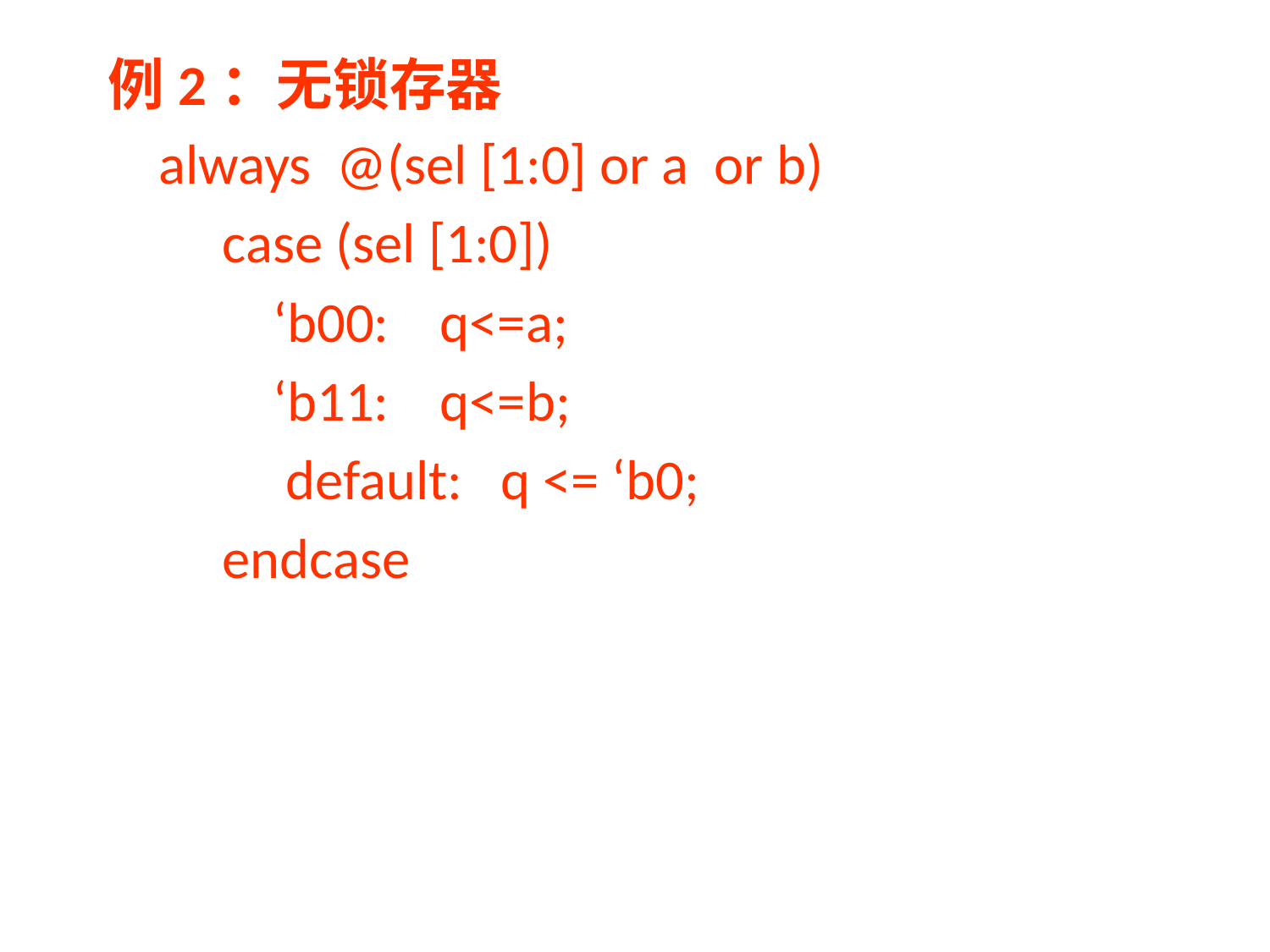

例2：无锁存器
    always  @(sel [1:0] or a  or b)
         case (sel [1:0])
             ‘b00:    q<=a;
             ‘b11:    q<=b;
              default:   q <= ‘b0;
         endcase